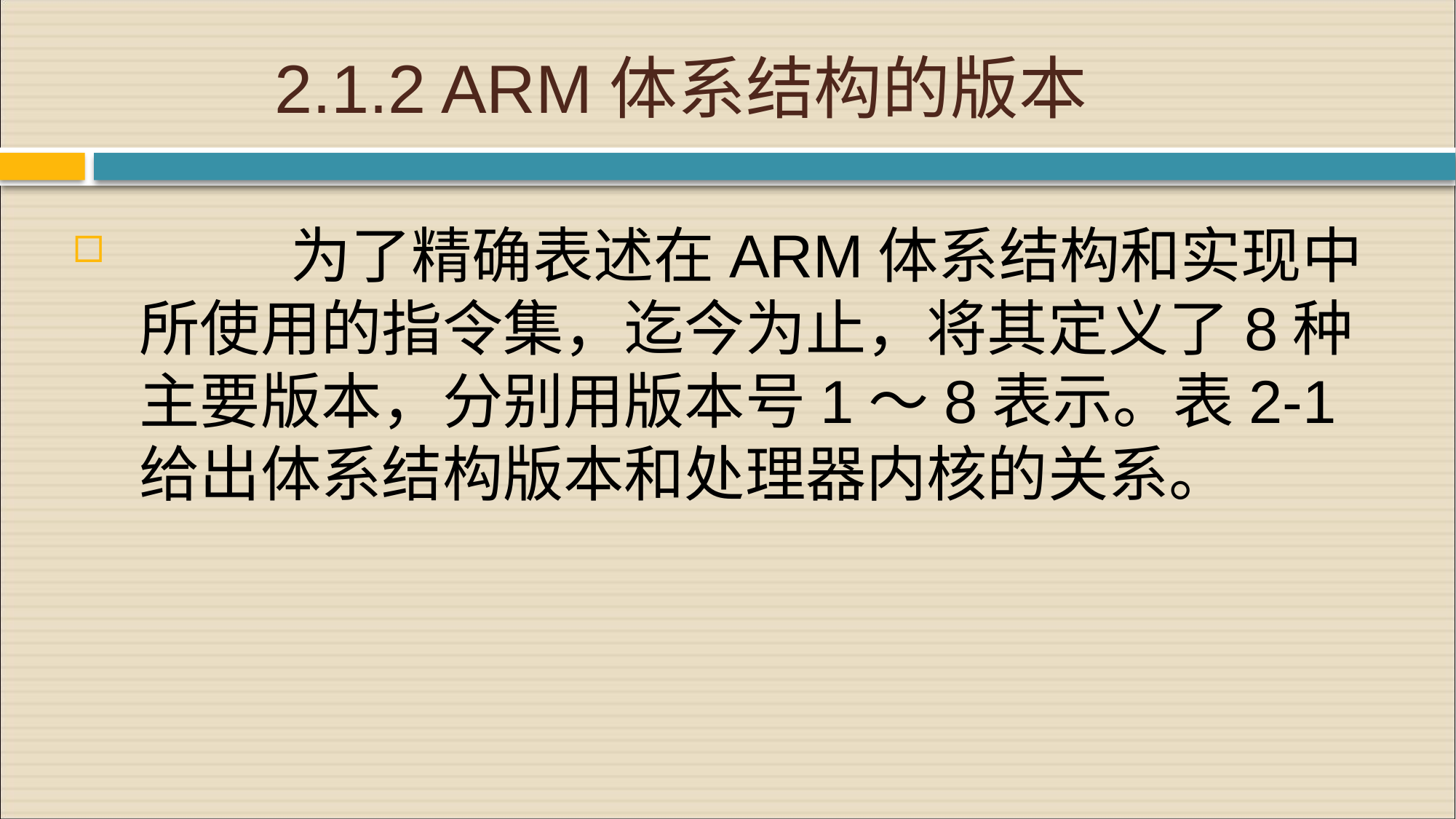

# 2.1.2 ARM体系结构的版本
	  为了精确表述在ARM体系结构和实现中所使用的指令集，迄今为止，将其定义了8种主要版本，分别用版本号1～8表示。表2-1给出体系结构版本和处理器内核的关系。